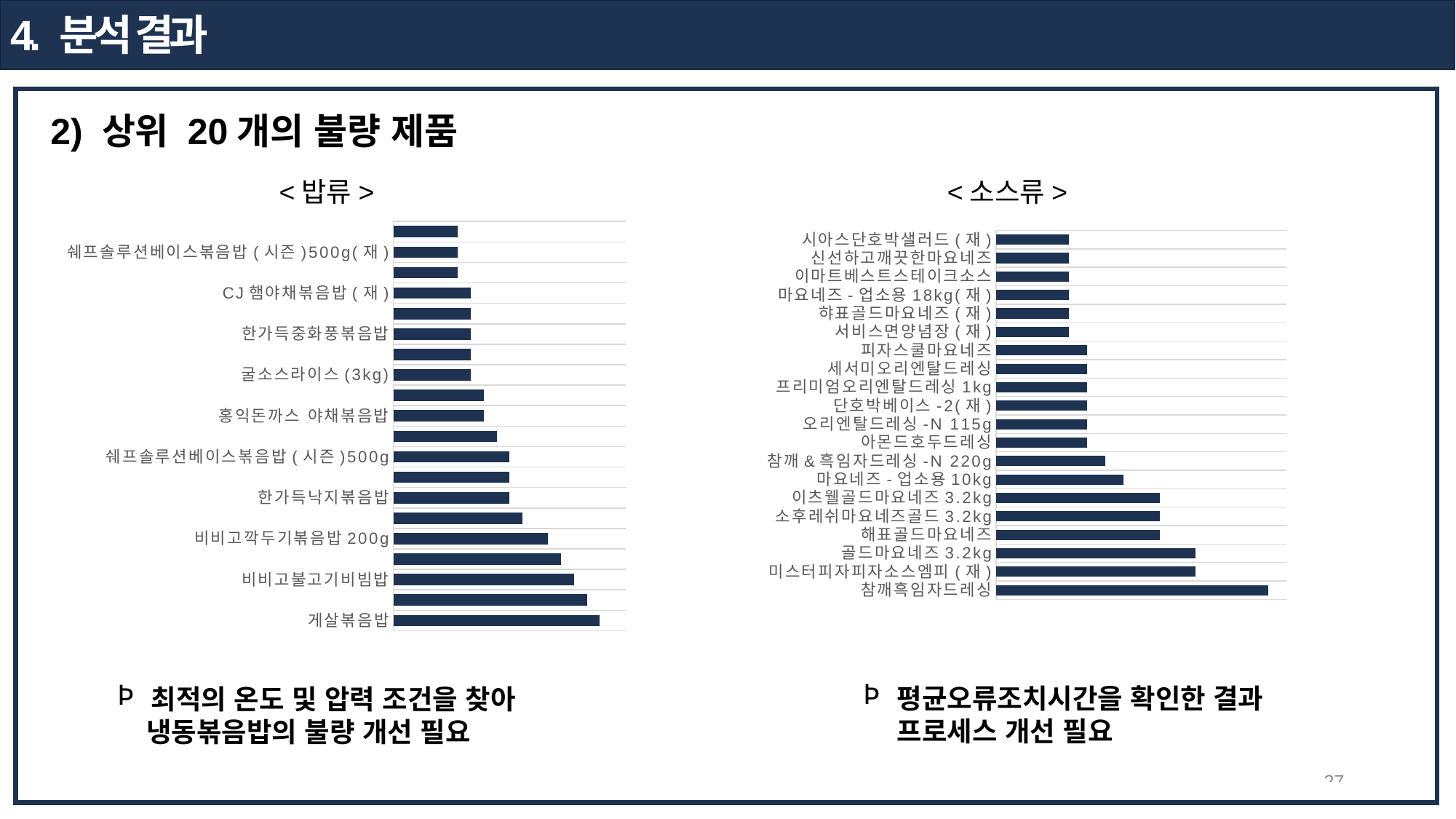

4. 분석 결과

2) 상위 20개의 불량 제품
<밥류>
<소스류>

### Chart

| Category | 불량여부 |
|---|---|
| 참깨흑임자드레싱 | 15.0 |
| 미스터피자피자소스엠피(재) | 11.0 |
| 골드마요네즈3.2kg | 11.0 |
| 해표골드마요네즈 | 9.0 |
| 소후레쉬마요네즈골드3.2kg | 9.0 |
| 이츠웰골드마요네즈3.2kg | 9.0 |
| 마요네즈-업소용10kg | 7.0 |
| 참깨&흑임자드레싱-N 220g | 6.0 |
| 아몬드호두드레싱 | 5.0 |
| 오리엔탈드레싱-N 115g | 5.0 |
| 단호박베이스-2(재) | 5.0 |
| 프리미엄오리엔탈드레싱1kg | 5.0 |
| 세서미오리엔탈드레싱 | 5.0 |
| 피자스쿨마요네즈 | 5.0 |
| 서비스면양념장(재) | 4.0 |
| 햐표골드마요네즈(재) | 4.0 |
| 마요네즈-업소용18kg(재) | 4.0 |
| 이마트베스트스테이크소스 | 4.0 |
| 신선하고깨끗한마요네즈 | 4.0 |
| 시아스단호박샐러드(재) | 4.0 |

### Chart

| Category | 불량여부 |
|---|---|
| 게살볶음밥 | 16.0 |
| 김치볶음밥 | 15.0 |
| 비비고불고기비빔밥 | 14.0 |
| 비비고깍두기볶음밥200g(재) | 13.0 |
| 비비고깍두기볶음밥200g | 12.0 |
| 비비고새우볶음밥210g(알밥) | 10.0 |
| 한가득낙지볶음밥 | 9.0 |
| 매드포갈릭갈릭버터라이스200g | 9.0 |
| 쉐프솔루션베이스볶음밥(시즌)500g | 9.0 |
| AAF게살새우볶음밥(알밥)* | 8.0 |
| 홍익돈까스 야채볶음밥 | 7.0 |
| 비빕고낙지비빔밥200g | 7.0 |
| 굴소스라이스(3kg) | 6.0 |
| CJ해물볶음밥(재) | 6.0 |
| 한가득중화풍볶음밥 | 6.0 |
| CJ새우볶음밥(재) | 6.0 |
| CJ햄야채볶음밥(재) | 6.0 |
| 통새우볶음밥(노브랜드) | 5.0 |
| 쉐프솔루션베이스볶음밥(시즌)500g(재) | 5.0 |
| CJ낙지볶음밥(재) | 5.0 |
평균오류조치시간을 확인한 결과 프로세스 개선 필요
최적의 온도 및 압력 조건을 찾아
   냉동볶음밥의 불량 개선 필요
27